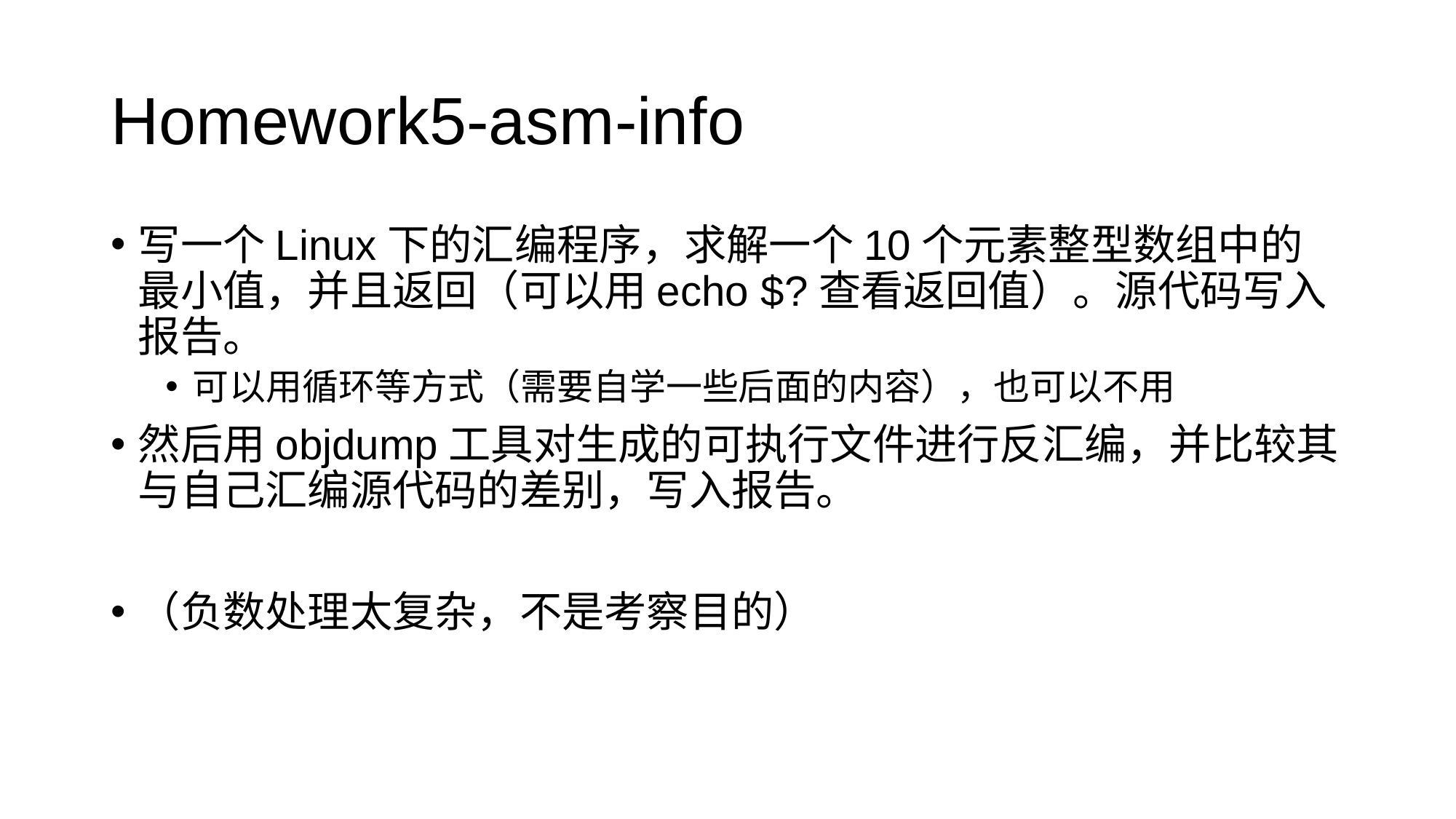

# Homework5-asm-info
写一个Linux下的汇编程序，求解一个10个元素整型数组中的最小值，并且返回（可以用echo $?查看返回值）。源代码写入报告。
可以用循环等方式（需要自学一些后面的内容），也可以不用
然后用objdump工具对生成的可执行文件进行反汇编，并比较其与自己汇编源代码的差别，写入报告。

（负数处理太复杂，不是考察目的）